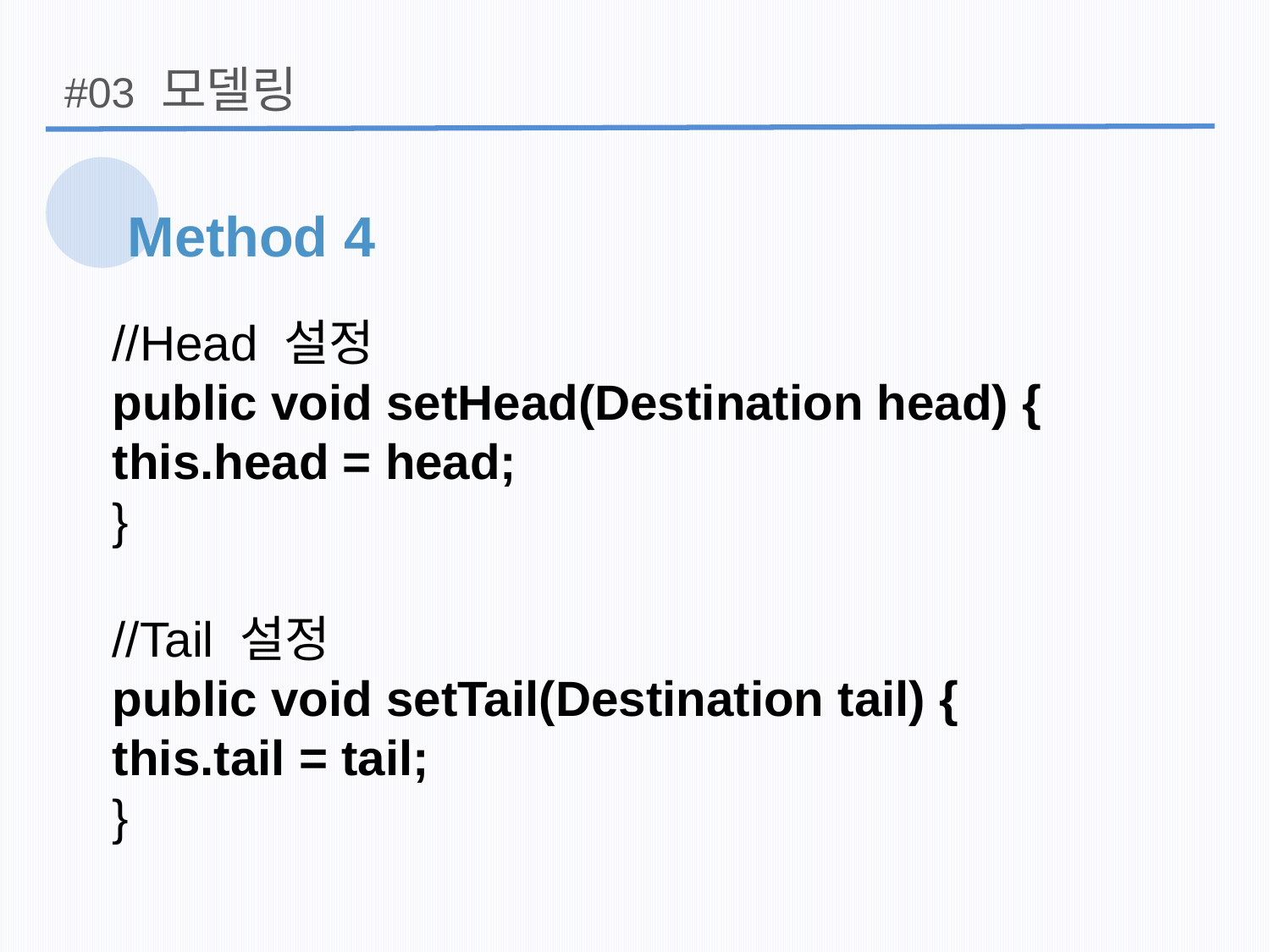

모델링
#03

Method 4
//Head 설정
public void setHead(Destination head) {
this.head = head;
}

//Tail 설정
public void setTail(Destination tail) {
this.tail = tail;
}